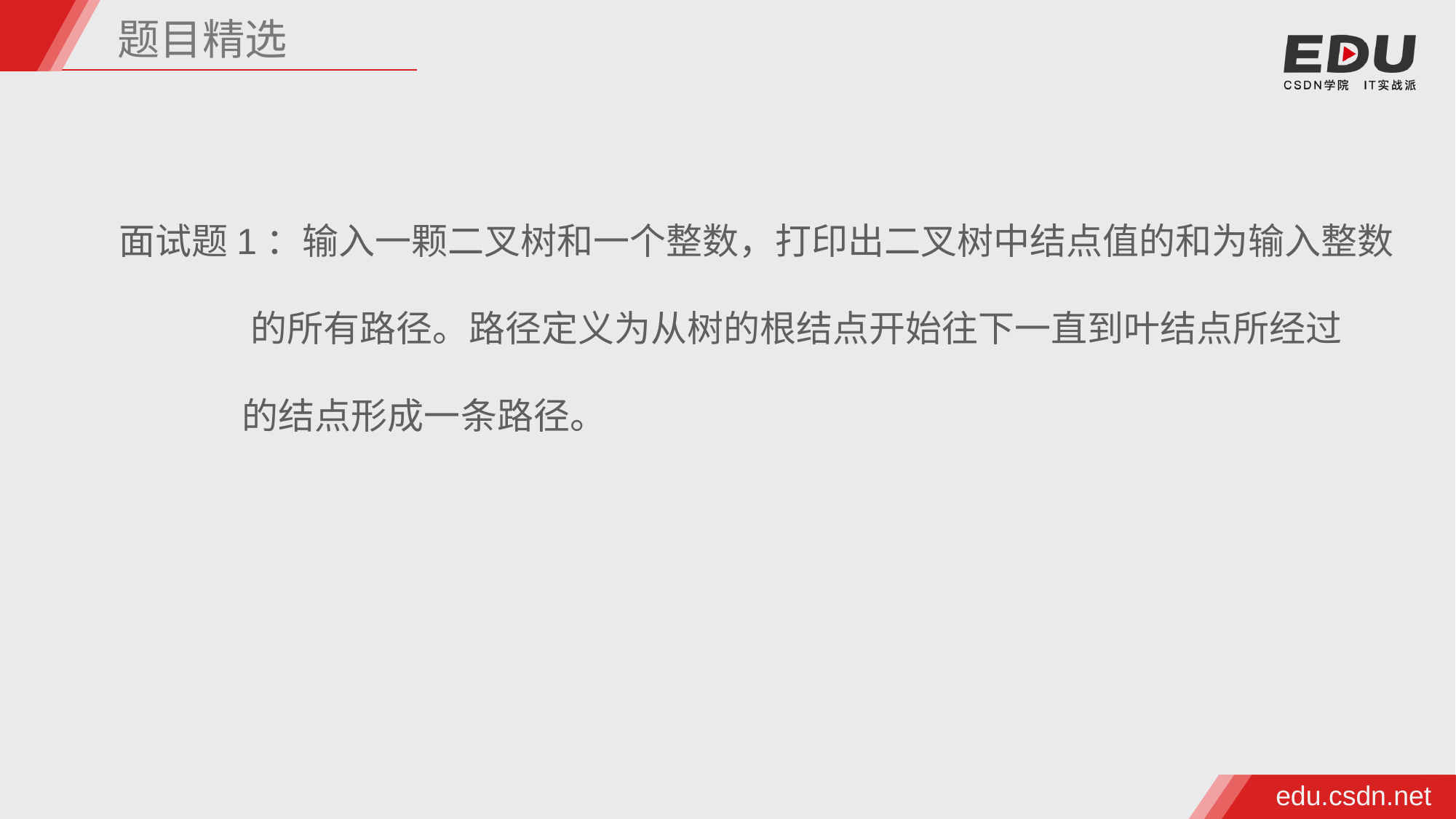

题目精选
面试题1：输入一颗二叉树和一个整数，打印出二叉树中结点值的和为输入整数
               的所有路径。路径定义为从树的根结点开始往下一直到叶结点所经过
              的结点形成一条路径。
edu.csdn.net